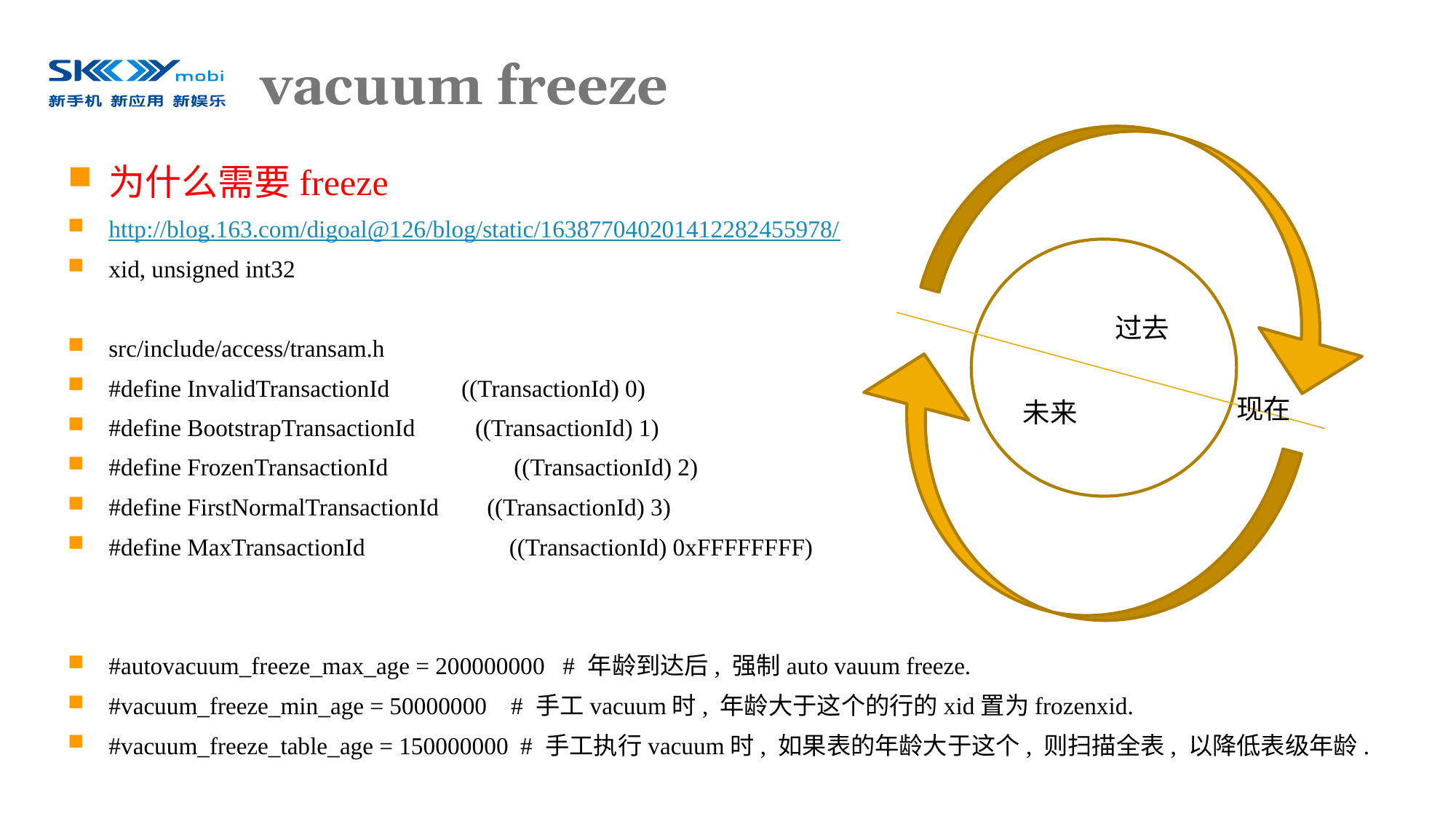

# vacuum freeze

为什么需要freeze
http://blog.163.com/digoal@126/blog/static/163877040201412282455978/
xid, unsigned int32

src/include/access/transam.h
#define InvalidTransactionId            ((TransactionId) 0)
#define BootstrapTransactionId          ((TransactionId) 1)
#define FrozenTransactionId                     ((TransactionId) 2)
#define FirstNormalTransactionId        ((TransactionId) 3)
#define MaxTransactionId                        ((TransactionId) 0xFFFFFFFF)

#autovacuum_freeze_max_age = 200000000   # 年龄到达后, 强制auto vauum freeze.
#vacuum_freeze_min_age = 50000000    # 手工vacuum时, 年龄大于这个的行的xid置为frozenxid.
#vacuum_freeze_table_age = 150000000  # 手工执行vacuum时, 如果表的年龄大于这个, 则扫描全表, 以降低表级年龄.

过去
现在
未来